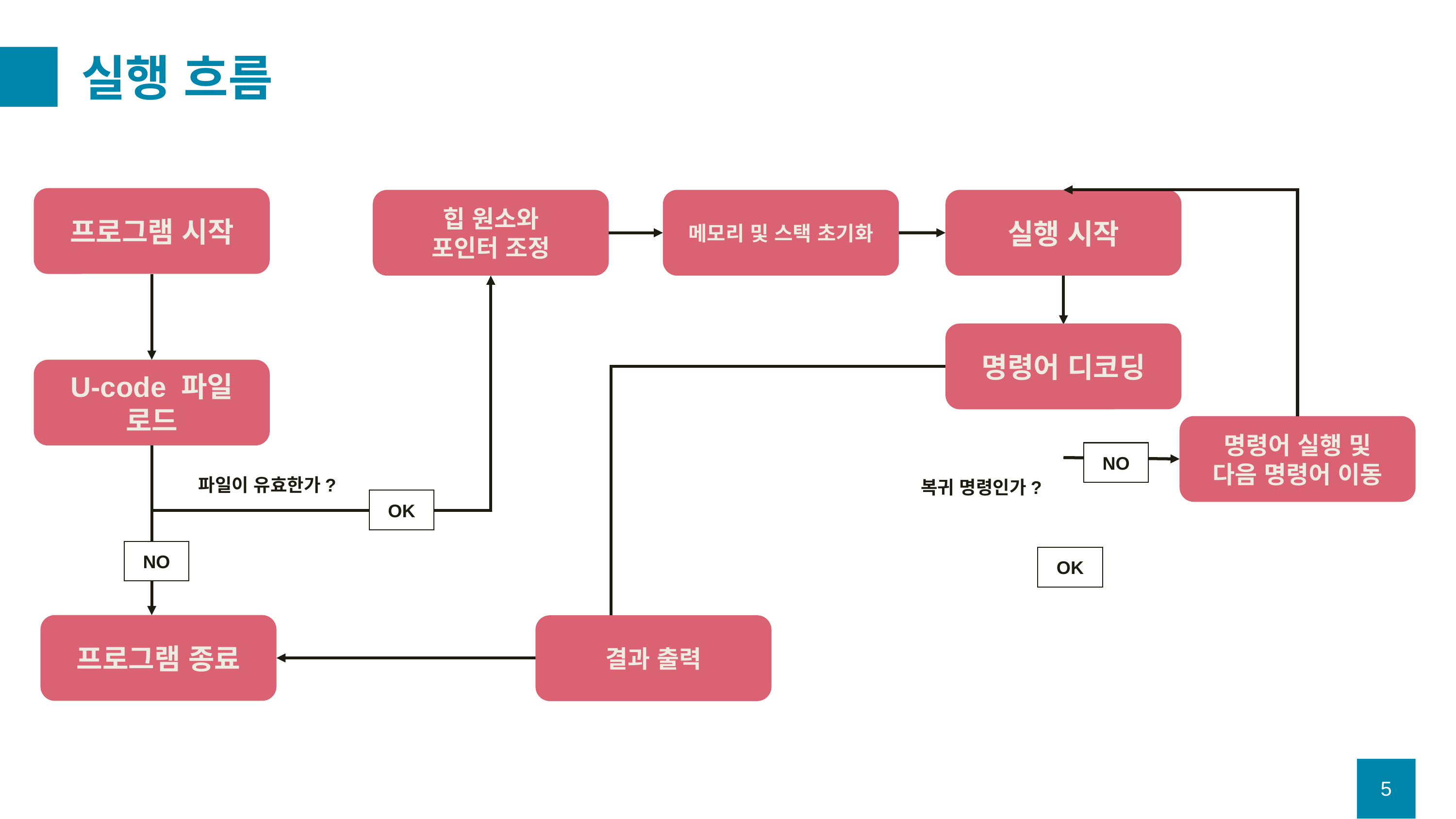

# 실행 흐름
프로그램 시작
힙 원소와
포인터 조정
메모리 및 스택 초기화
실행 시작
명령어 디코딩
U-code 파일 로드
명령어 실행 및
다음 명령어 이동
NO
파일이 유효한가?
복귀 명령인가?
OK
NO
OK
프로그램 종료
결과 출력
5